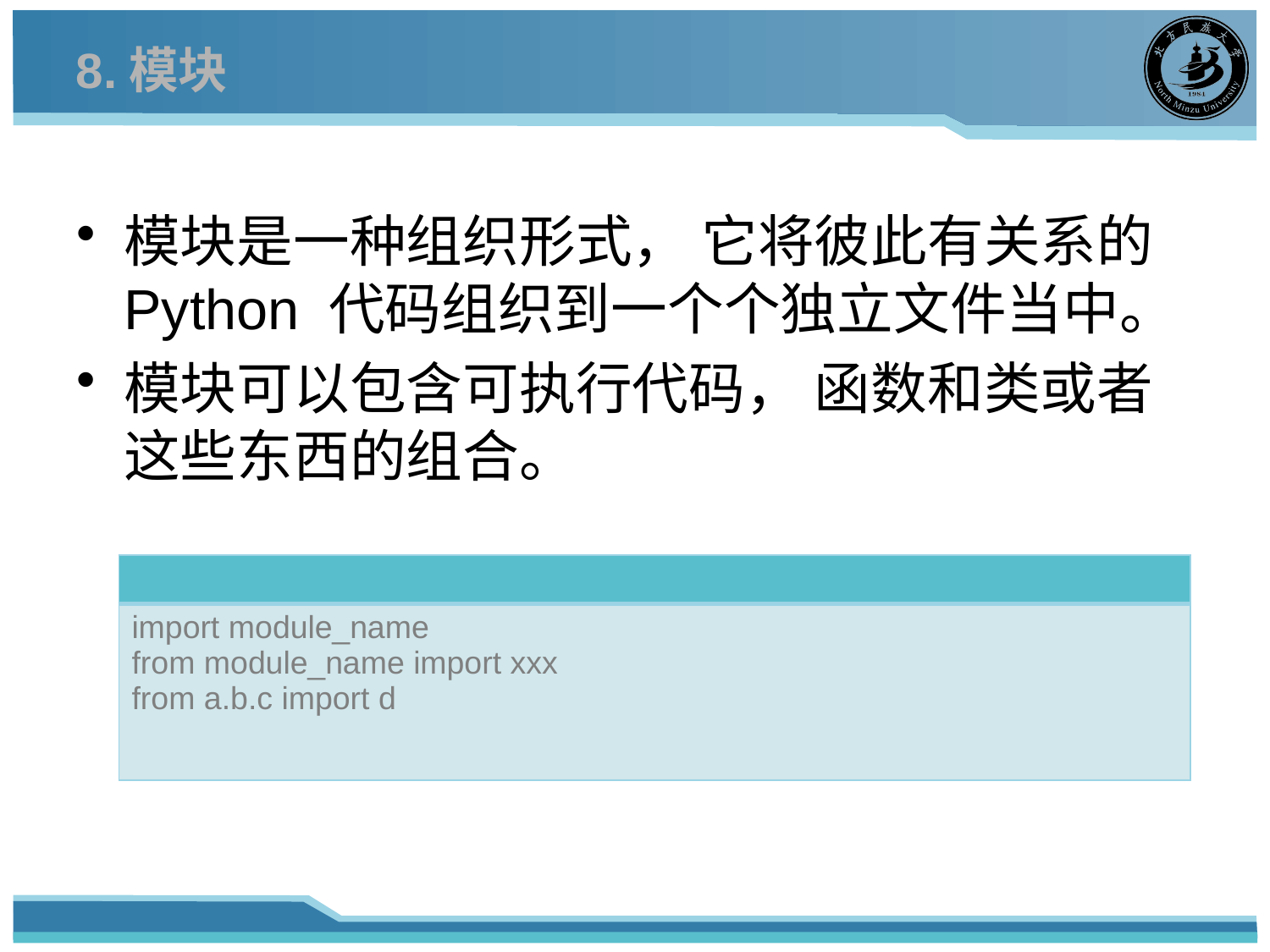

# 8.模块

模块是一种组织形式， 它将彼此有关系的Python 代码组织到一个个独立文件当中。
模块可以包含可执行代码， 函数和类或者这些东西的组合。
|  |
| --- |
| import module\_name from module\_name import xxx from a.b.c import d |